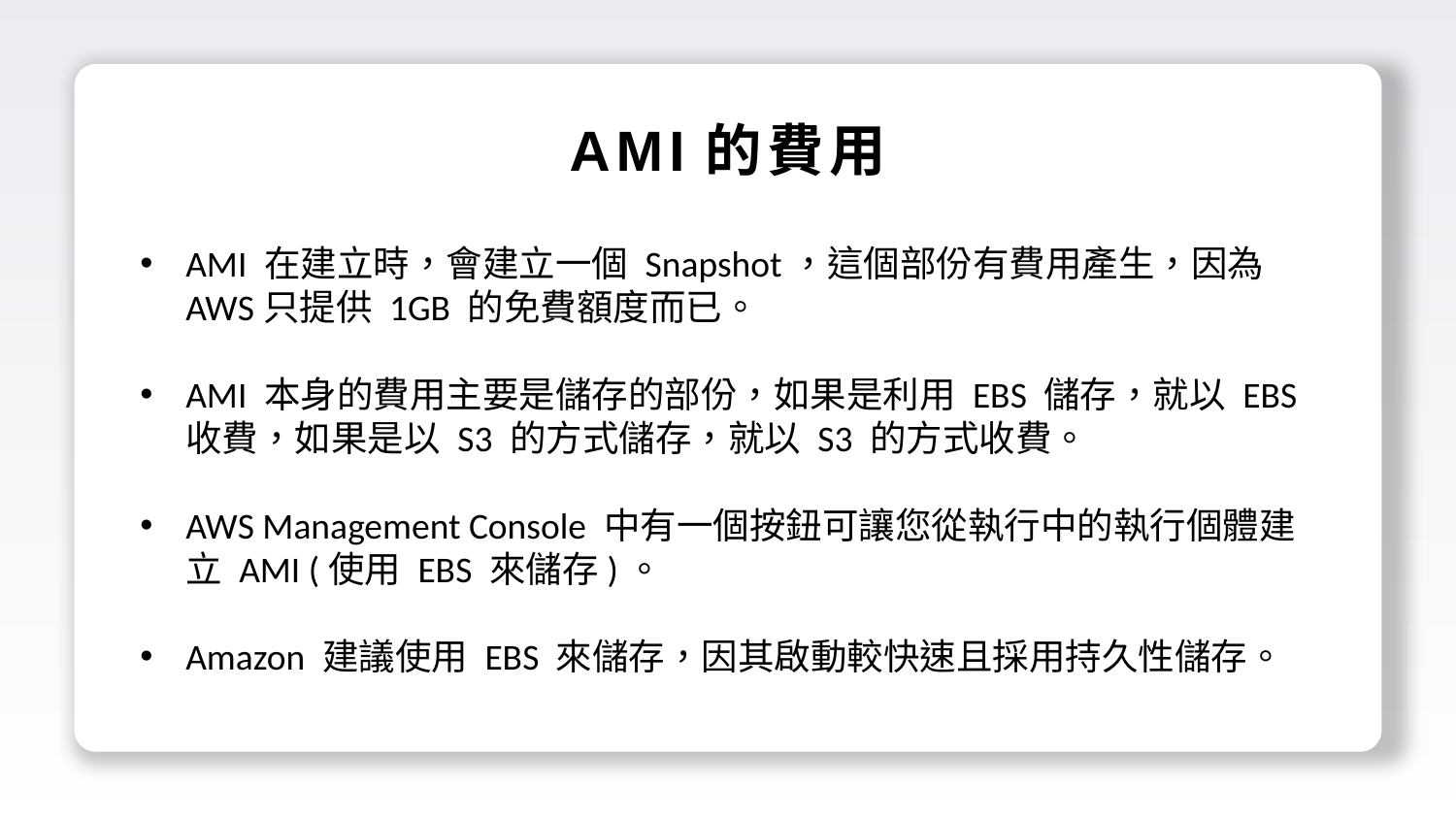

AMI的費用
AMI 在建立時，會建立一個 Snapshot，這個部份有費用產生，因為 AWS只提供 1GB 的免費額度而已。

AMI 本身的費用主要是儲存的部份，如果是利用 EBS 儲存，就以 EBS 收費，如果是以 S3 的方式儲存，就以 S3 的方式收費。

AWS Management Console 中有一個按鈕可讓您從執行中的執行個體建立 AMI (使用 EBS 來儲存)。

Amazon 建議使用 EBS 來儲存，因其啟動較快速且採用持久性儲存。